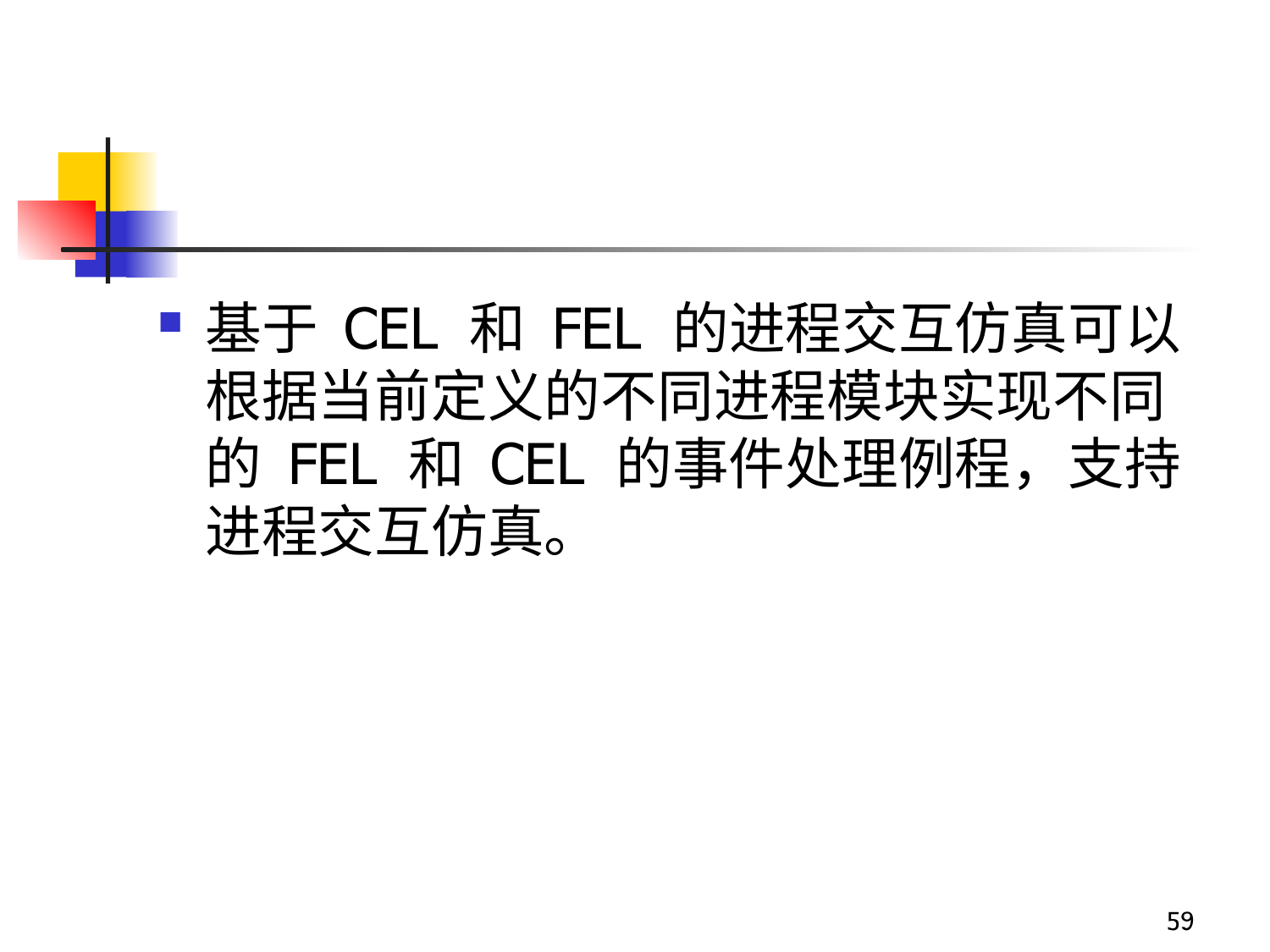

#
基于 CEL 和 FEL 的进程交互仿真可以根据当前定义的不同进程模块实现不同的 FEL 和 CEL 的事件处理例程，支持进程交互仿真。
59